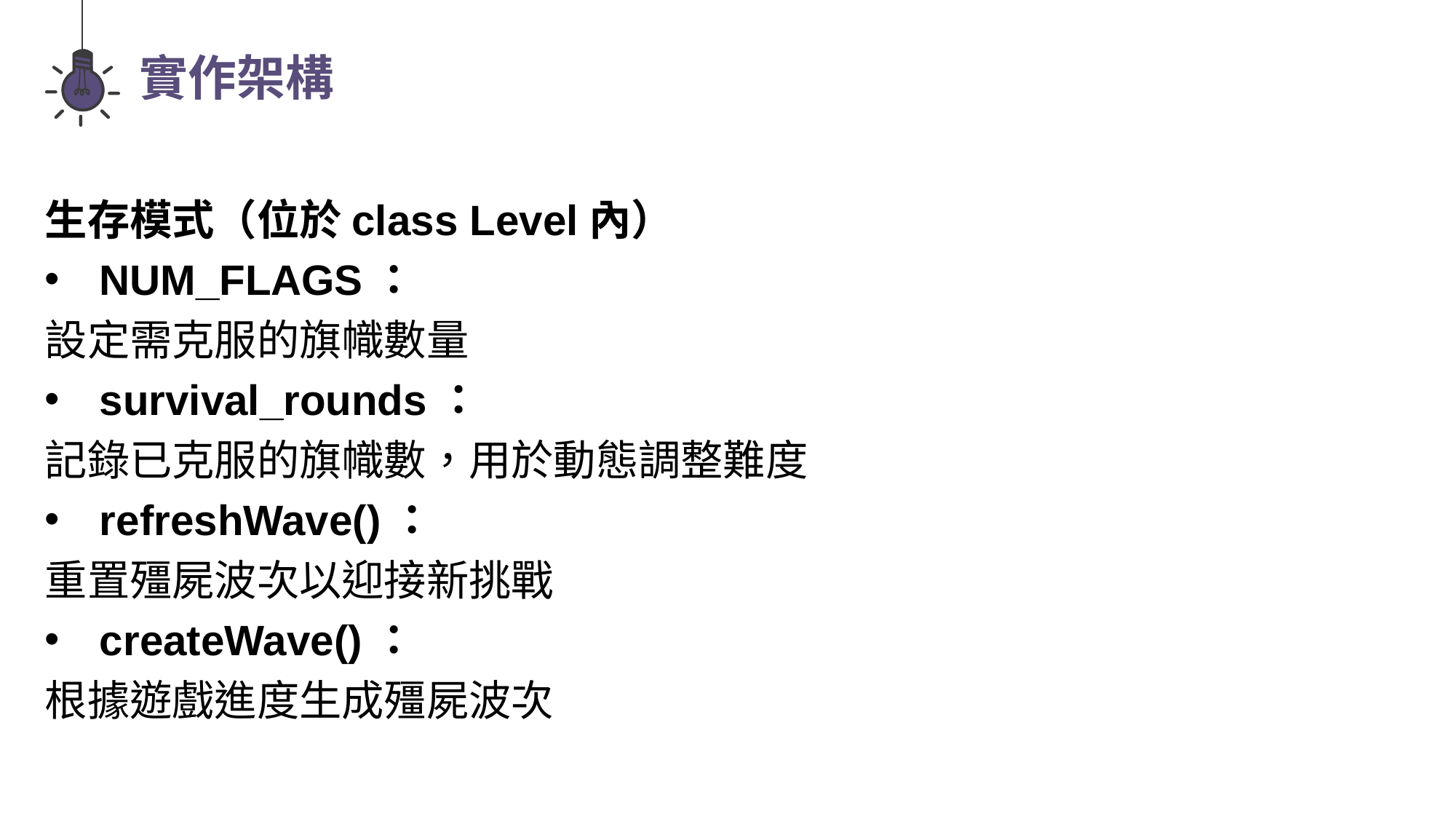

實作架構
生存模式（位於class Level內）
NUM_FLAGS：
設定需克服的旗幟數量
survival_rounds：
記錄已克服的旗幟數，用於動態調整難度
refreshWave()：
重置殭屍波次以迎接新挑戰
createWave()：
根據遊戲進度生成殭屍波次